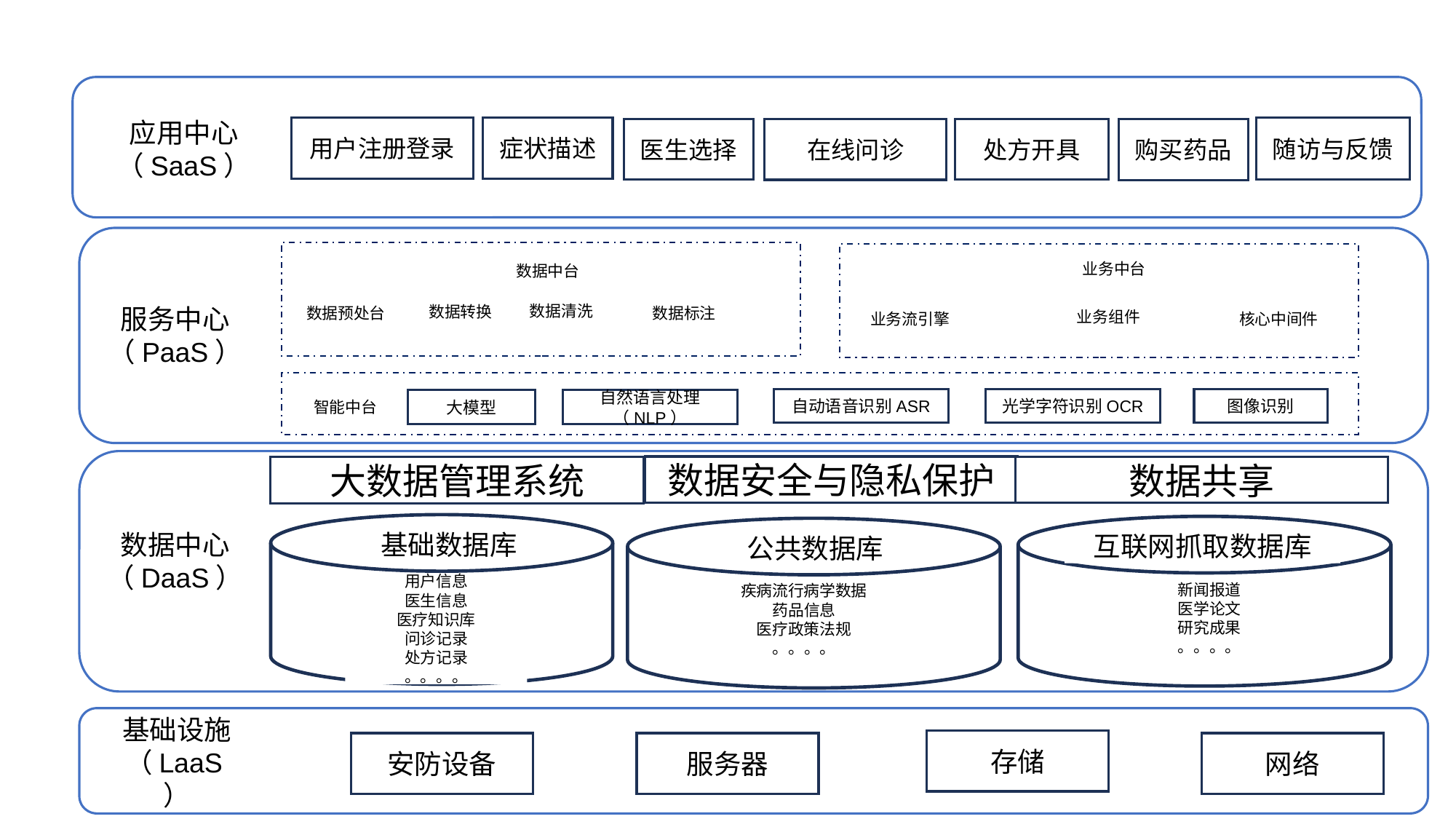

应用中心（SaaS）
症状描述
随访与反馈
用户注册登录
处方开具
医生选择
在线问诊
购买药品

业务中台
数据中台
服务中心（PaaS）
数据清洗
数据转换
数据标注
数据预处台
业务组件
业务流引擎
核心中间件

智能中台
自动语音识别ASR
光学字符识别OCR
图像识别
大模型
自然语言处理（NLP）

数据安全与隐私保护
大数据管理系统
数据共享
数据中心（DaaS）
ji

ji
基础数据库
互联网抓取数据库
公共数据库
用户信息
医生信息
医疗知识库
问诊记录
处方记录
。。。。
新闻报道
医学论文
研究成果
。。。。
疾病流行病学数据
药品信息
医疗政策法规
。。。。

基础设施（LaaS）
存储
安防设备
服务器
网络